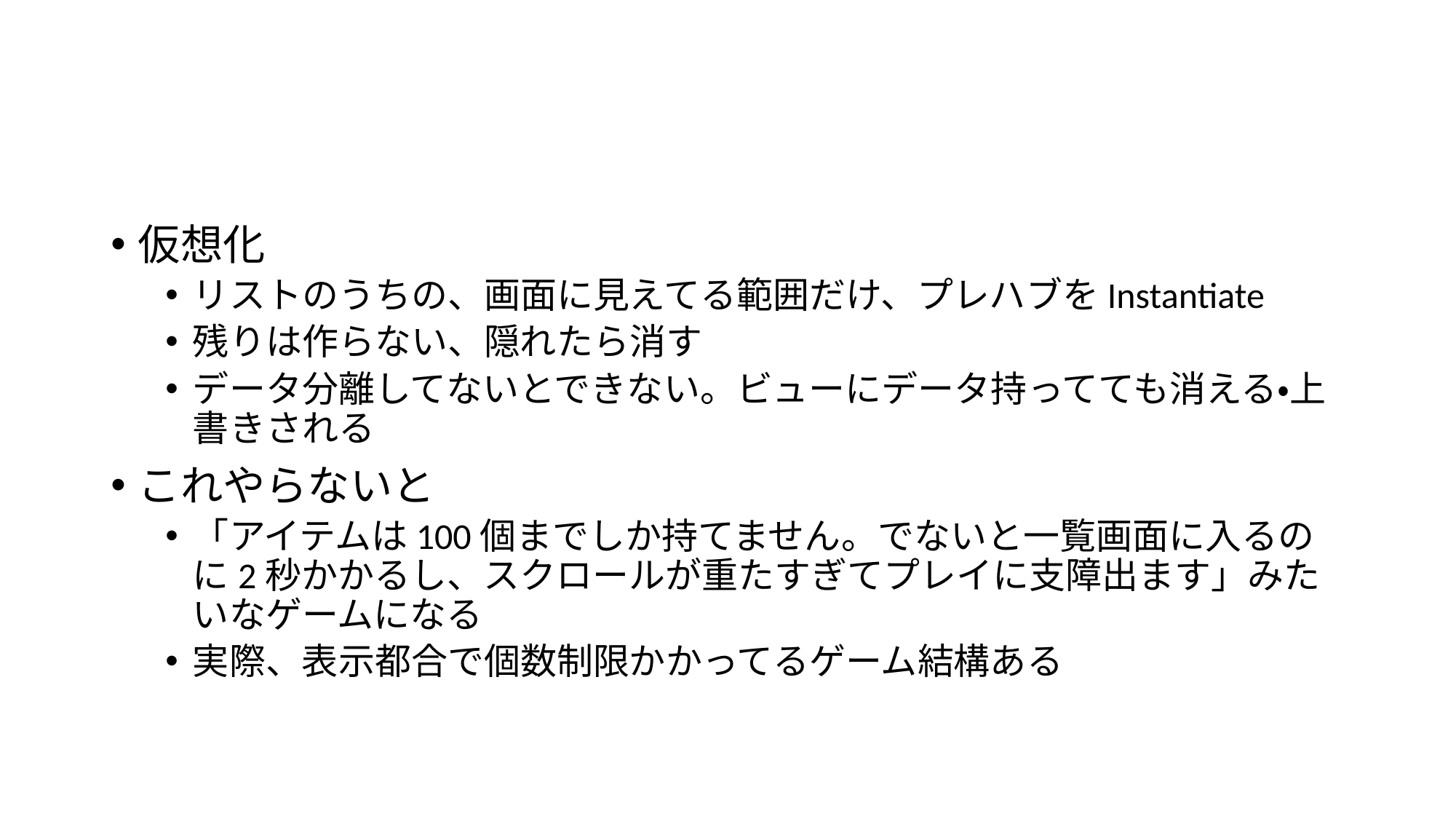

#
仮想化
リストのうちの、画面に見えてる範囲だけ、プレハブをInstantiate
残りは作らない、隠れたら消す
データ分離してないとできない。ビューにデータ持ってても消える・上書きされる
これやらないと
「アイテムは100個までしか持てません。でないと一覧画面に入るのに2秒かかるし、スクロールが重たすぎてプレイに支障出ます」みたいなゲームになる
実際、表示都合で個数制限かかってるゲーム結構ある